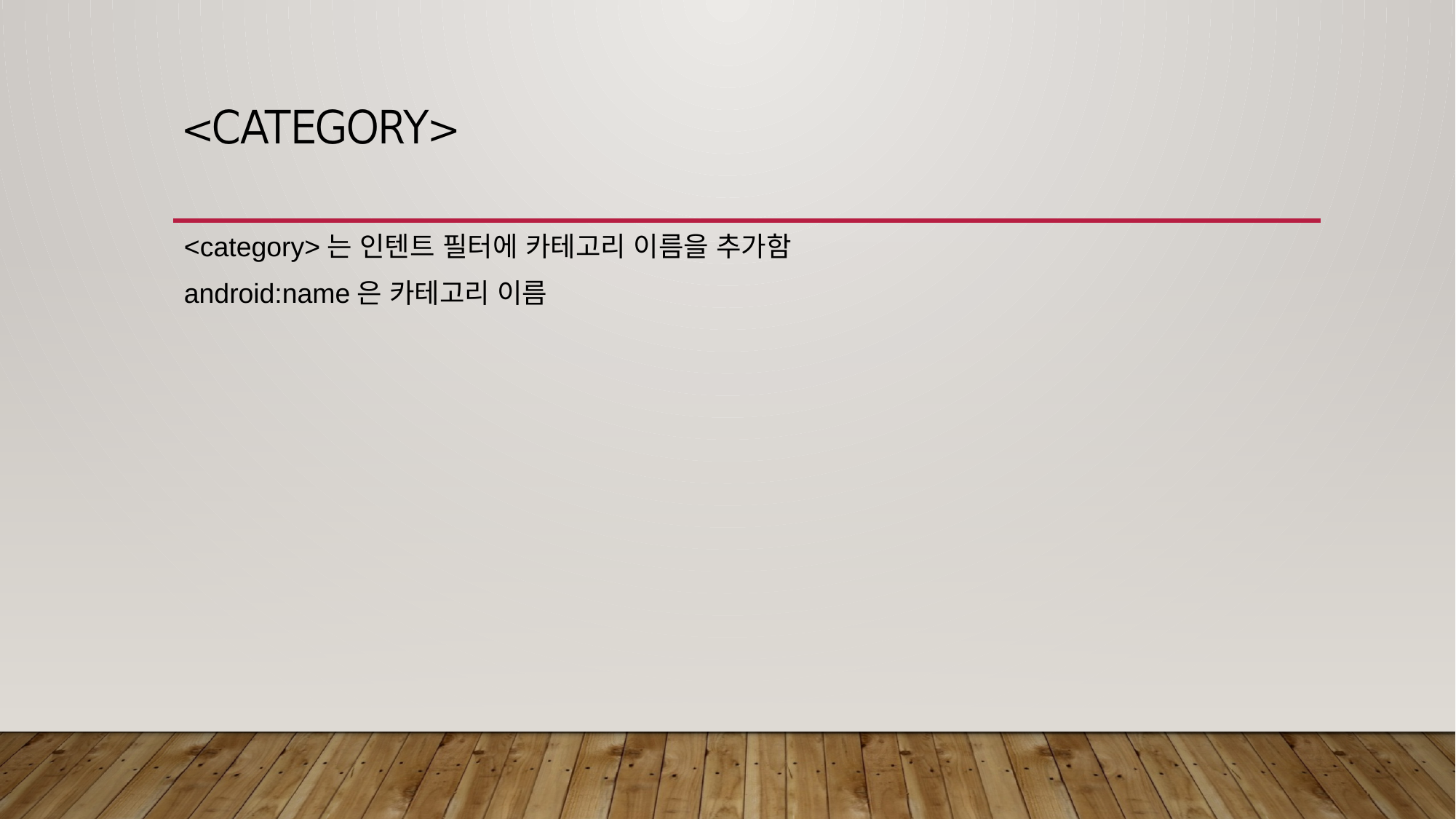

# <category>
<category>는 인텐트 필터에 카테고리 이름을 추가함
android:name은 카테고리 이름